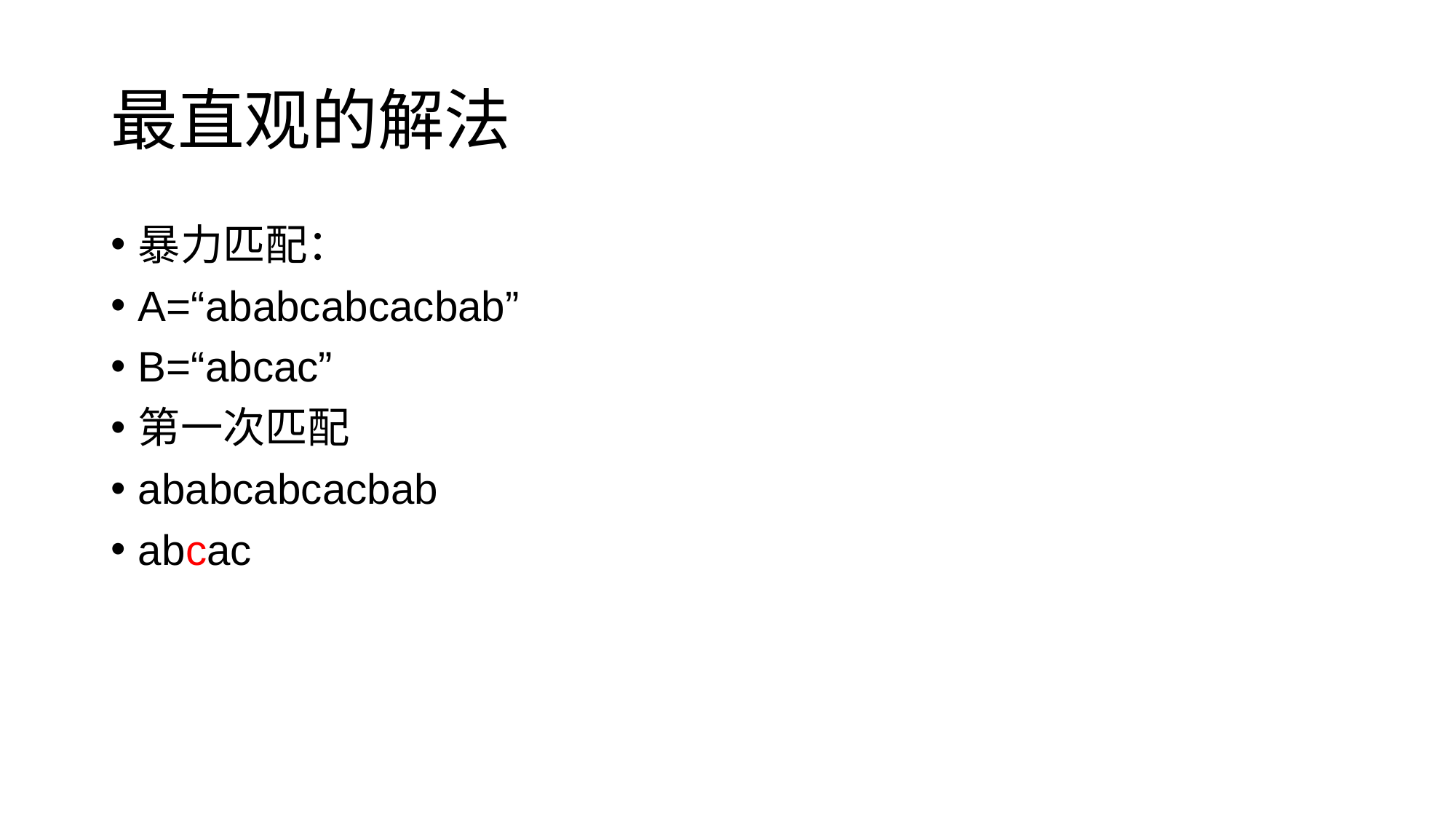

# 最直观的解法
暴力匹配：
A=“ababcabcacbab”
B=“abcac”
第一次匹配
ababcabcacbab
abcac